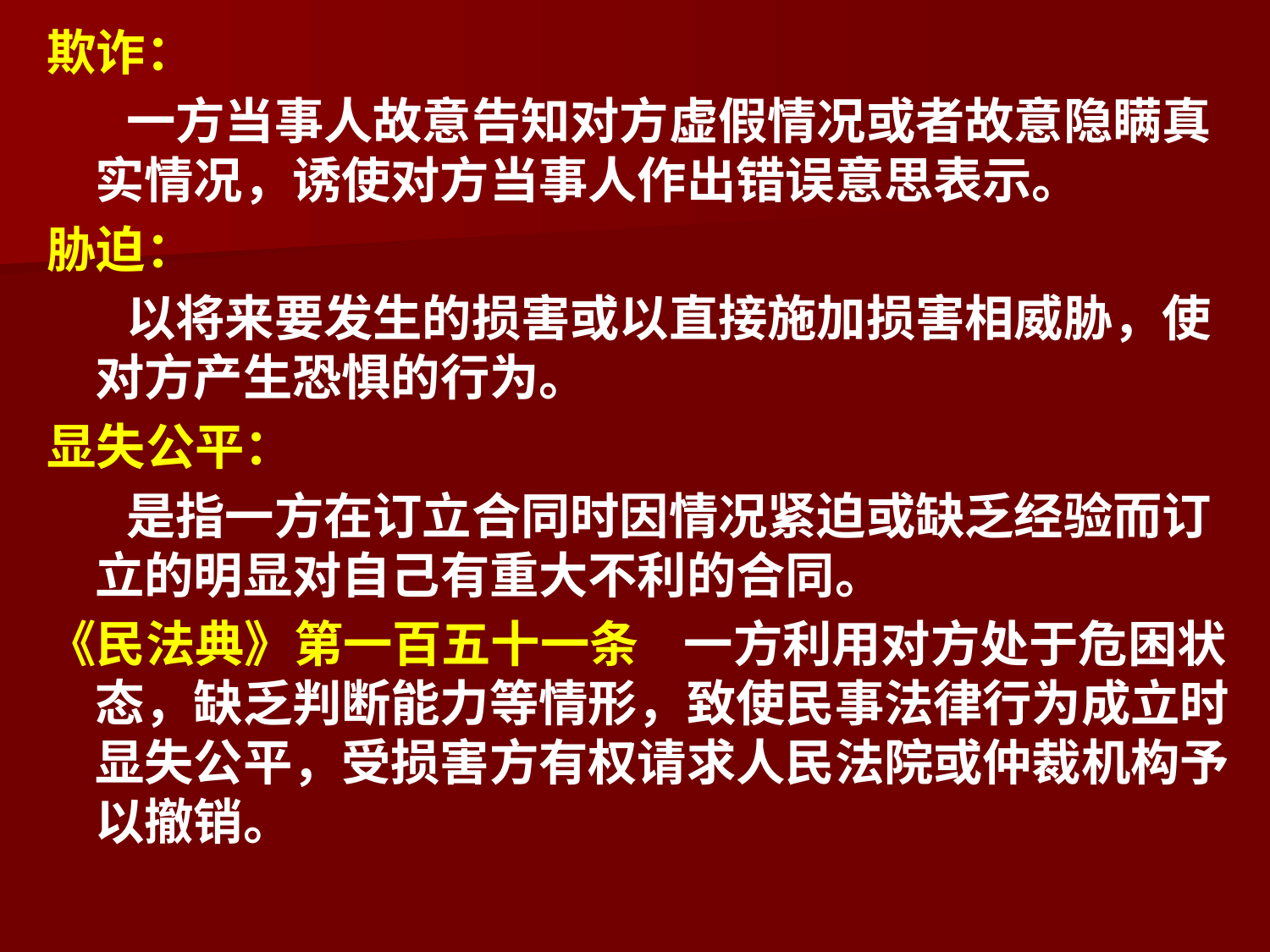

欺诈：
      一方当事人故意告知对方虚假情况或者故意隐瞒真实情况，诱使对方当事人作出错误意思表示。
胁迫：
      以将来要发生的损害或以直接施加损害相威胁，使对方产生恐惧的行为。
显失公平：
      是指一方在订立合同时因情况紧迫或缺乏经验而订立的明显对自己有重大不利的合同。
《民法典》第一百五十一条    一方利用对方处于危困状态，缺乏判断能力等情形，致使民事法律行为成立时显失公平，受损害方有权请求人民法院或仲裁机构予以撤销。
21